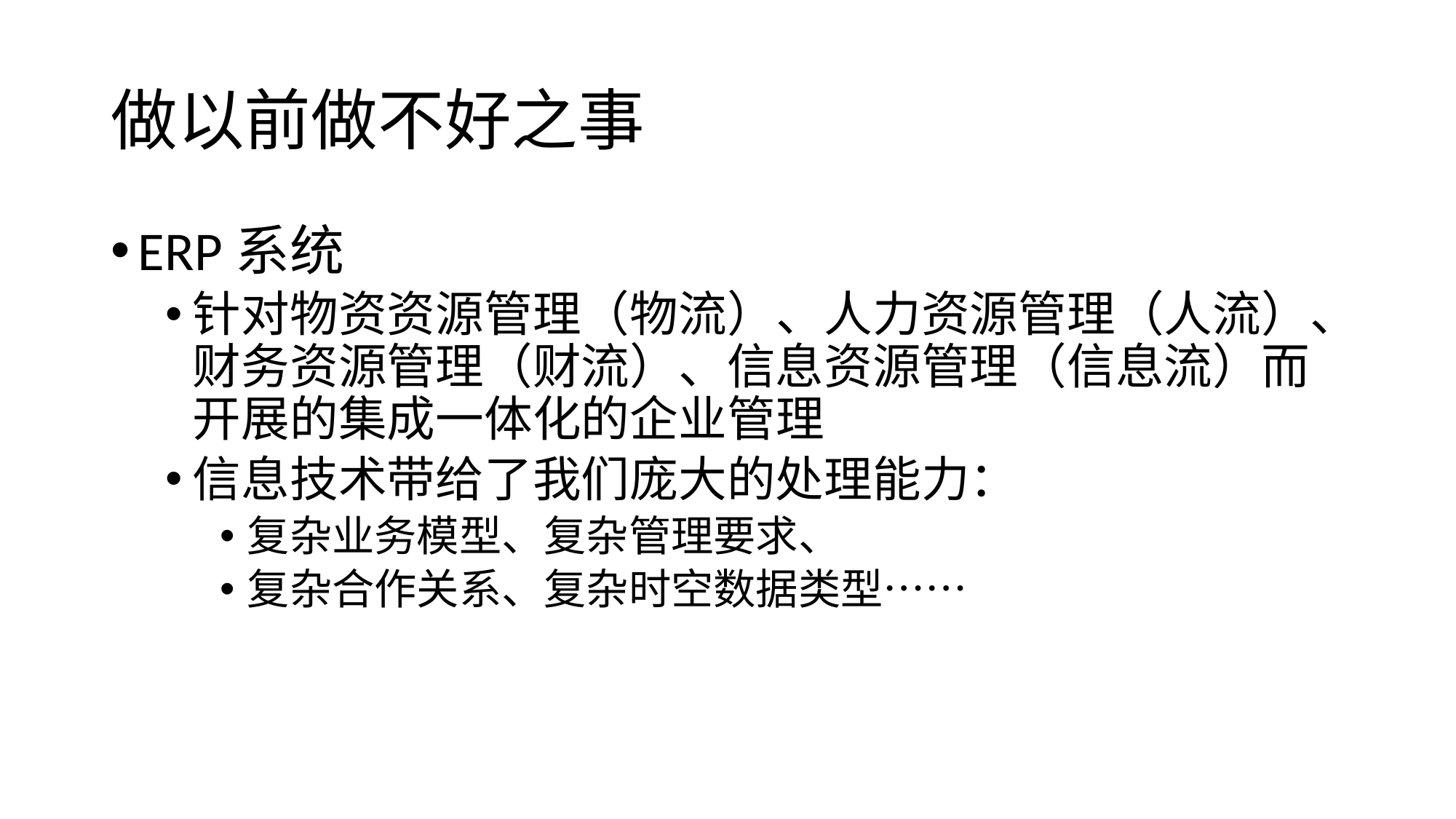

# 做以前做不好之事
ERP系统
针对物资资源管理（物流）、人力资源管理（人流）、财务资源管理（财流）、信息资源管理（信息流）而开展的集成一体化的企业管理
信息技术带给了我们庞大的处理能力：
复杂业务模型、复杂管理要求、
复杂合作关系、复杂时空数据类型……